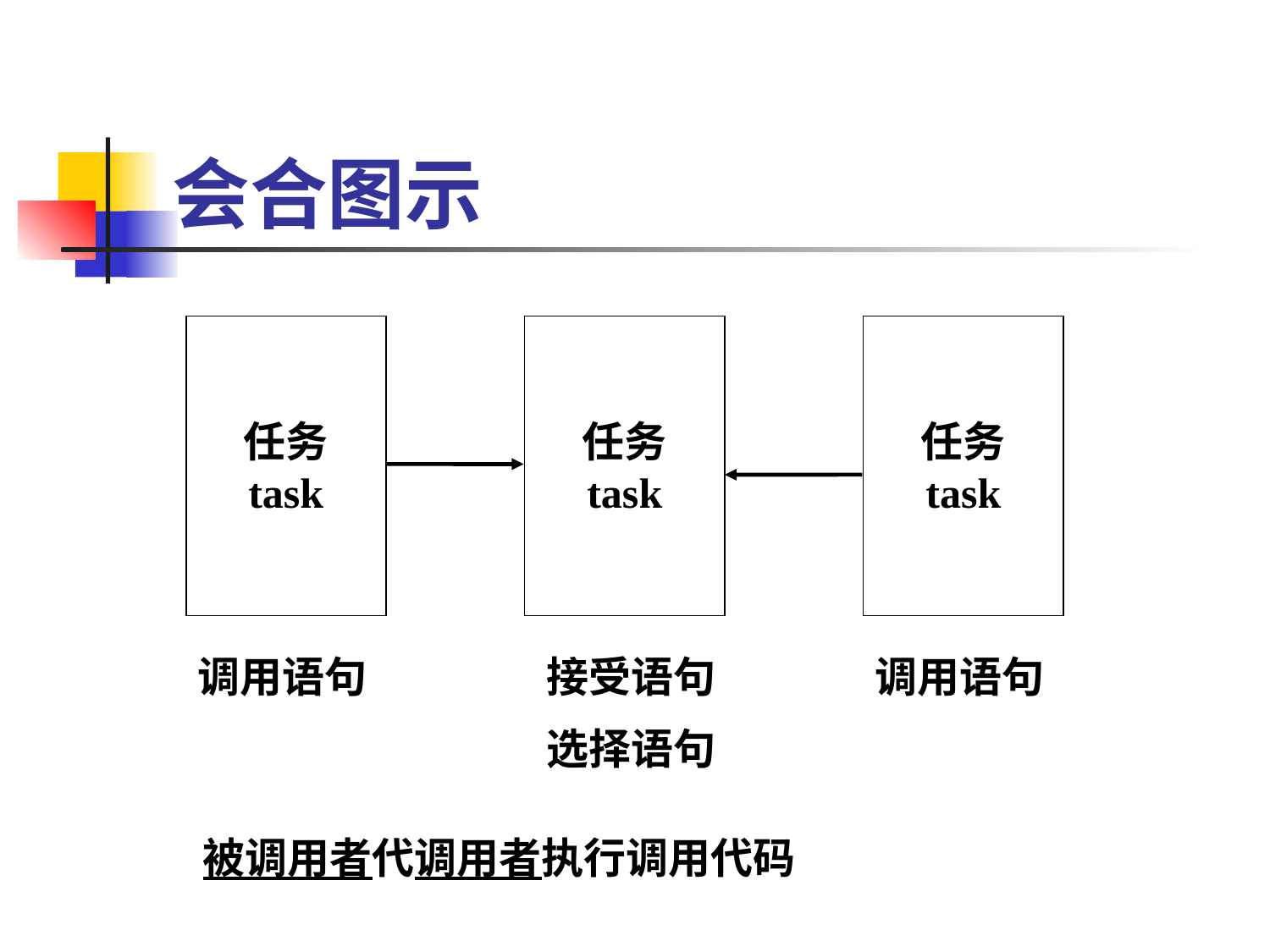

# 会合图示
任务
task
任务
task
任务
task

调用语句
接受语句
选择语句
调用语句
被调用者代调用者执行调用代码